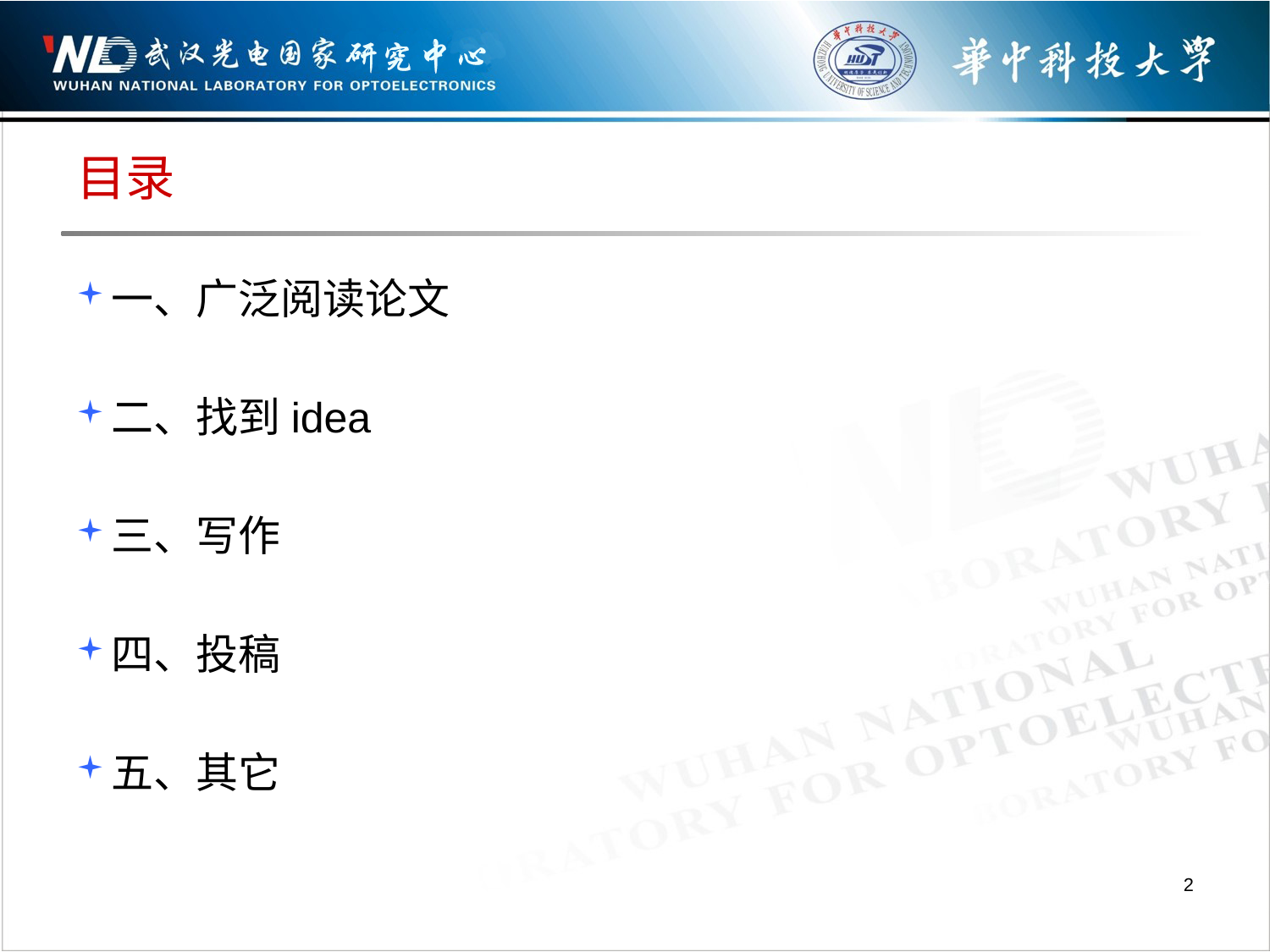

# 目录
一、广泛阅读论文

二、找到idea

三、写作

四、投稿

五、其它
2